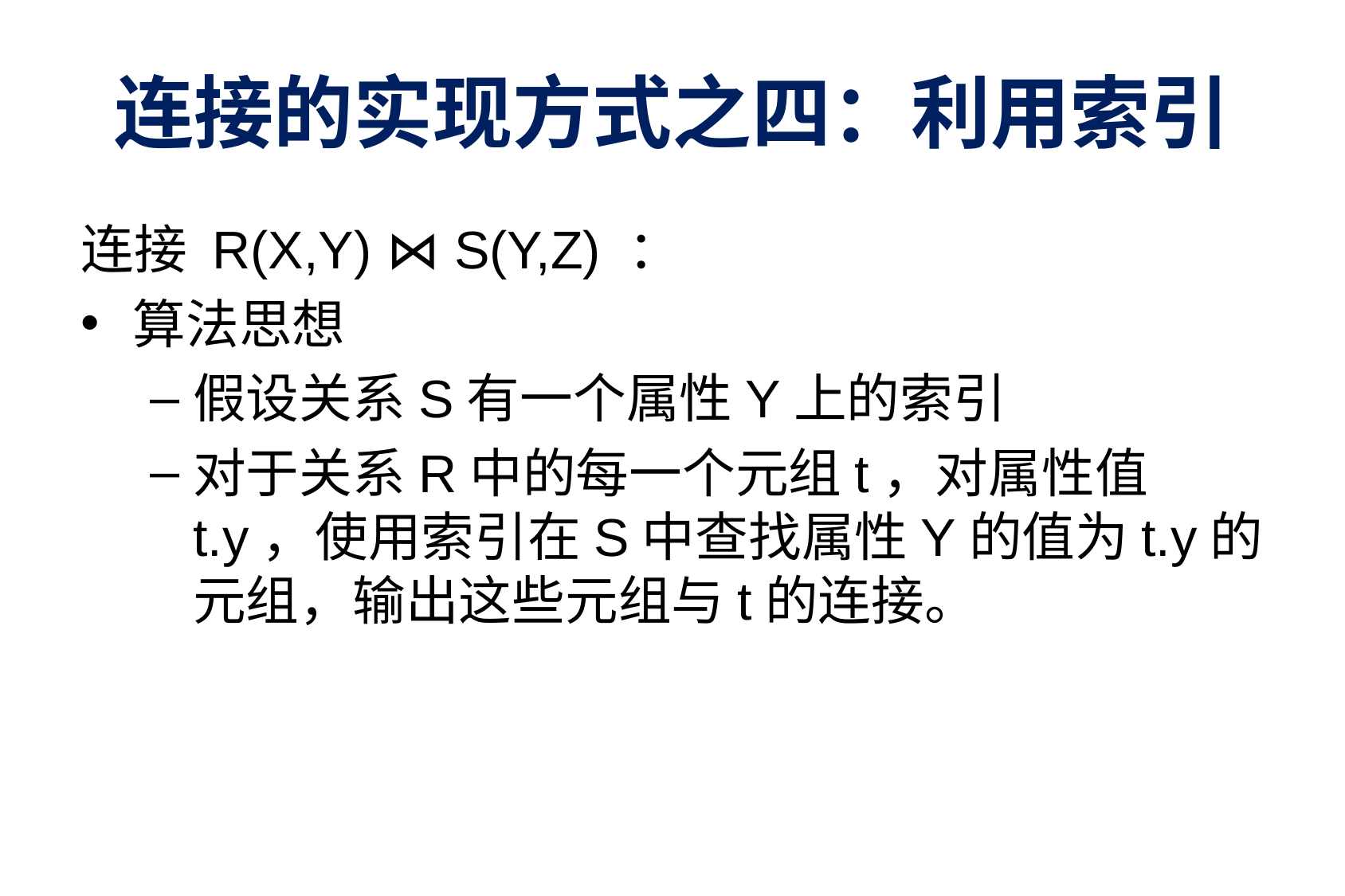

# 连接的实现方式之四：利用索引
连接 R(X,Y) ⋈ S(Y,Z) ：
算法思想
假设关系S有一个属性Y上的索引
对于关系R中的每一个元组t，对属性值t.y，使用索引在S中查找属性Y的值为t.y的元组，输出这些元组与t的连接。